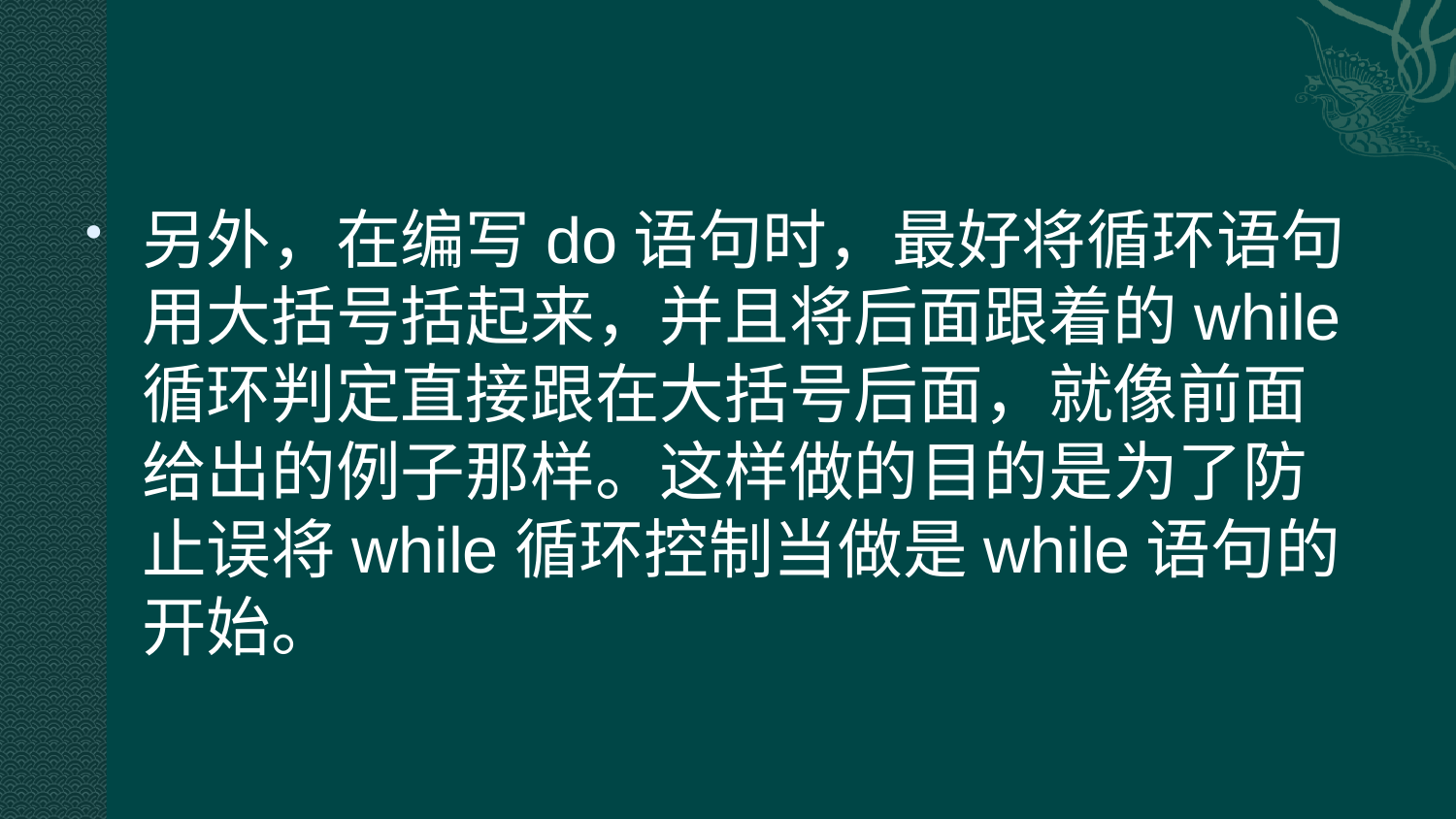

#
另外，在编写do语句时，最好将循环语句用大括号括起来，并且将后面跟着的while循环判定直接跟在大括号后面，就像前面给出的例子那样。这样做的目的是为了防止误将while循环控制当做是while语句的开始。